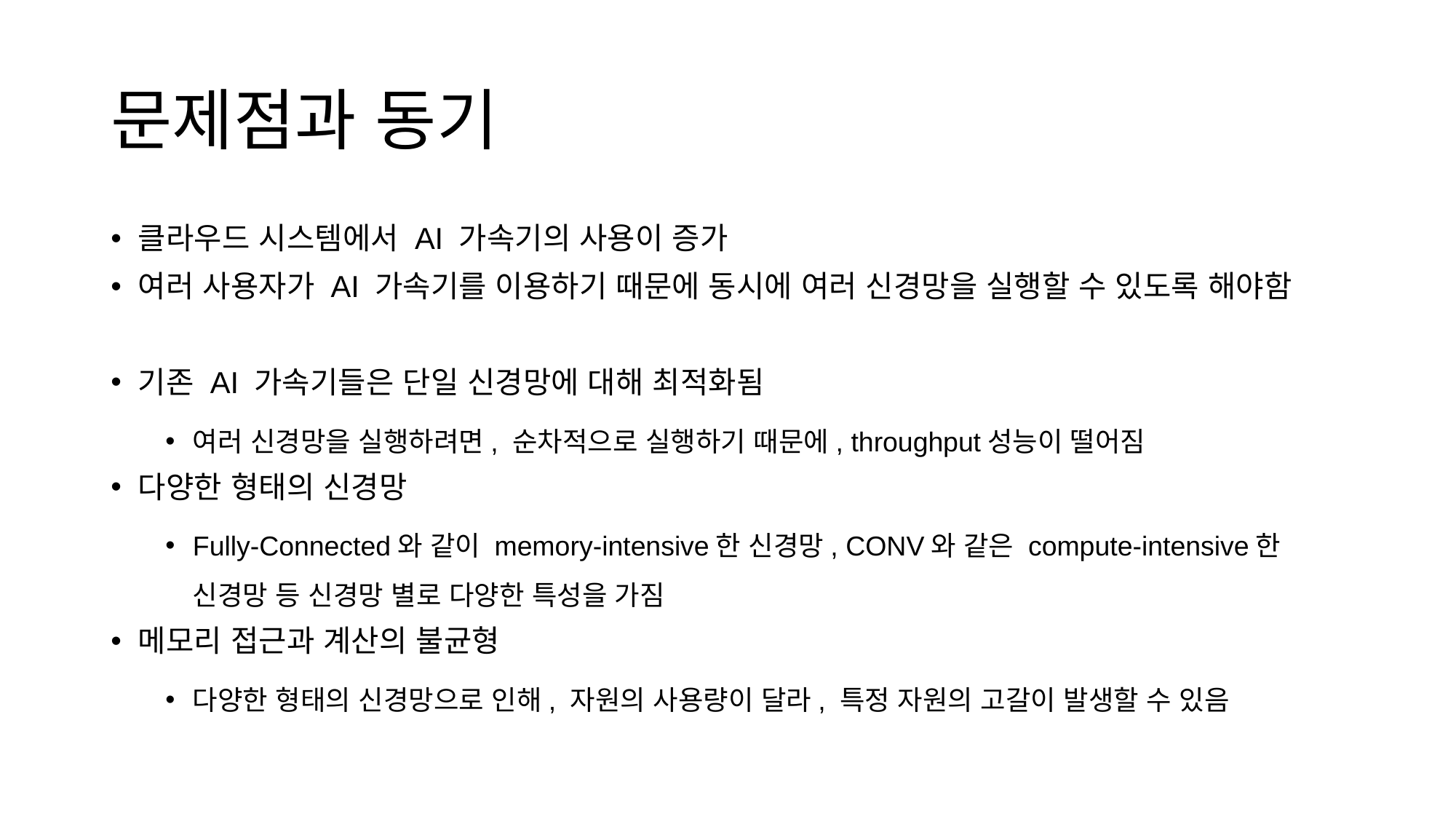

# 문제점과 동기
클라우드 시스템에서 AI 가속기의 사용이 증가
여러 사용자가 AI 가속기를 이용하기 때문에 동시에 여러 신경망을 실행할 수 있도록 해야함

기존 AI 가속기들은 단일 신경망에 대해 최적화됨
여러 신경망을 실행하려면, 순차적으로 실행하기 때문에, throughput성능이 떨어짐
다양한 형태의 신경망
Fully-Connected와 같이 memory-intensive한 신경망, CONV와 같은 compute-intensive한 신경망 등 신경망 별로 다양한 특성을 가짐
메모리 접근과 계산의 불균형
다양한 형태의 신경망으로 인해, 자원의 사용량이 달라, 특정 자원의 고갈이 발생할 수 있음